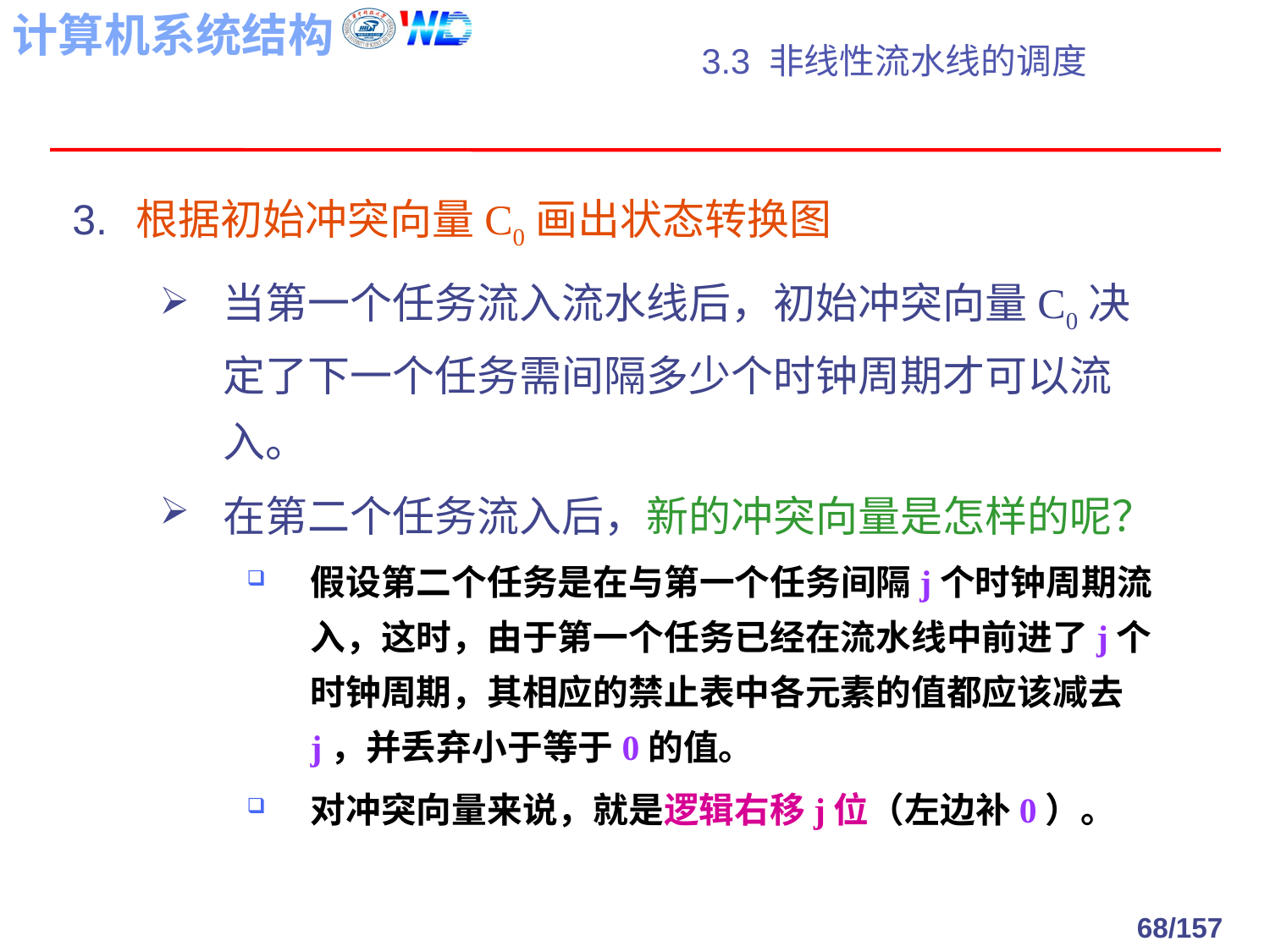

# 3.3 非线性流水线的调度
根据初始冲突向量C0画出状态转换图
当第一个任务流入流水线后，初始冲突向量C0决定了下一个任务需间隔多少个时钟周期才可以流入。
在第二个任务流入后，新的冲突向量是怎样的呢？
假设第二个任务是在与第一个任务间隔j个时钟周期流入，这时，由于第一个任务已经在流水线中前进了j个时钟周期，其相应的禁止表中各元素的值都应该减去j，并丢弃小于等于0的值。
对冲突向量来说，就是逻辑右移j位（左边补0）。